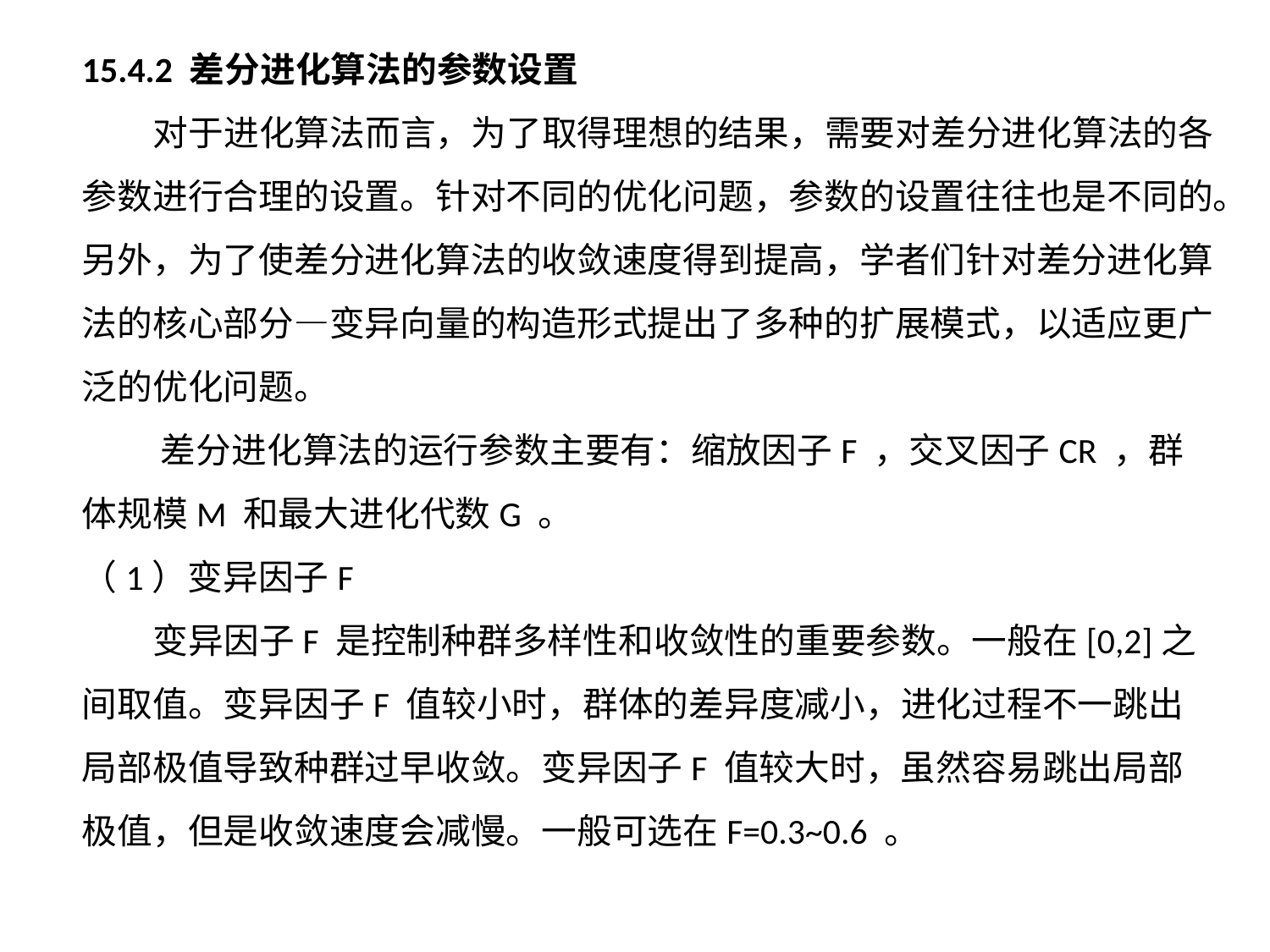

15.4.2 差分进化算法的参数设置
        对于进化算法而言，为了取得理想的结果，需要对差分进化算法的各参数进行合理的设置。针对不同的优化问题，参数的设置往往也是不同的。另外，为了使差分进化算法的收敛速度得到提高，学者们针对差分进化算法的核心部分—变异向量的构造形式提出了多种的扩展模式，以适应更广泛的优化问题。
         差分进化算法的运行参数主要有：缩放因子F ，交叉因子CR ，群体规模M 和最大进化代数G 。
（1）变异因子F
        变异因子F 是控制种群多样性和收敛性的重要参数。一般在[0,2]之间取值。变异因子F 值较小时，群体的差异度减小，进化过程不一跳出局部极值导致种群过早收敛。变异因子F 值较大时，虽然容易跳出局部极值，但是收敛速度会减慢。一般可选在F=0.3~0.6 。